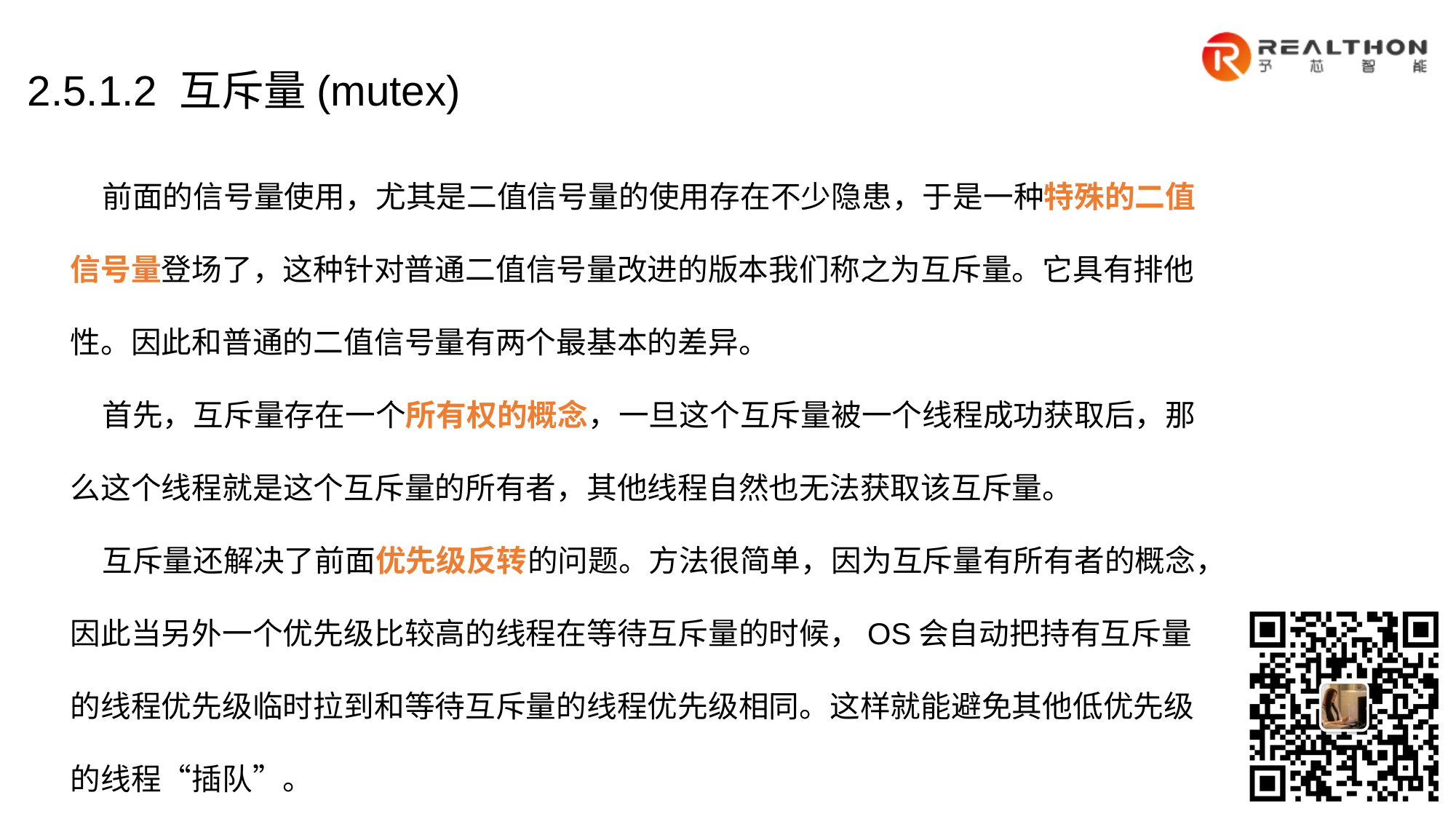

2.5.1.2 互斥量(mutex)
前面的信号量使用，尤其是二值信号量的使用存在不少隐患，于是一种特殊的二值信号量登场了，这种针对普通二值信号量改进的版本我们称之为互斥量。它具有排他性。因此和普通的二值信号量有两个最基本的差异。
首先，互斥量存在一个所有权的概念，一旦这个互斥量被一个线程成功获取后，那么这个线程就是这个互斥量的所有者，其他线程自然也无法获取该互斥量。
互斥量还解决了前面优先级反转的问题。方法很简单，因为互斥量有所有者的概念，因此当另外一个优先级比较高的线程在等待互斥量的时候，OS会自动把持有互斥量的线程优先级临时拉到和等待互斥量的线程优先级相同。这样就能避免其他低优先级的线程“插队”。